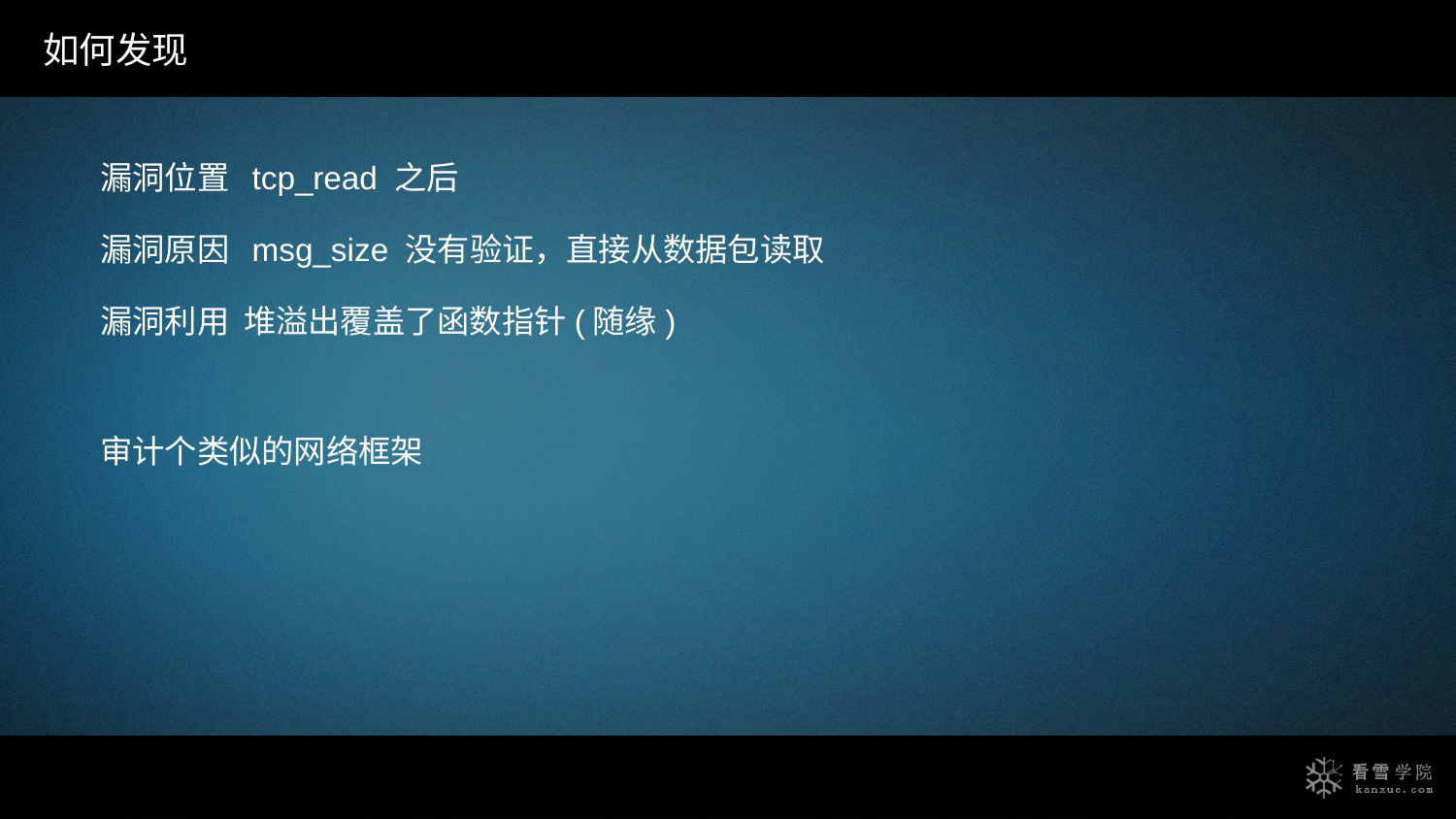

如何发现
漏洞位置  tcp_read 之后
漏洞原因  msg_size 没有验证，直接从数据包读取
漏洞利用  堆溢出覆盖了函数指针(随缘)
审计个类似的网络框架